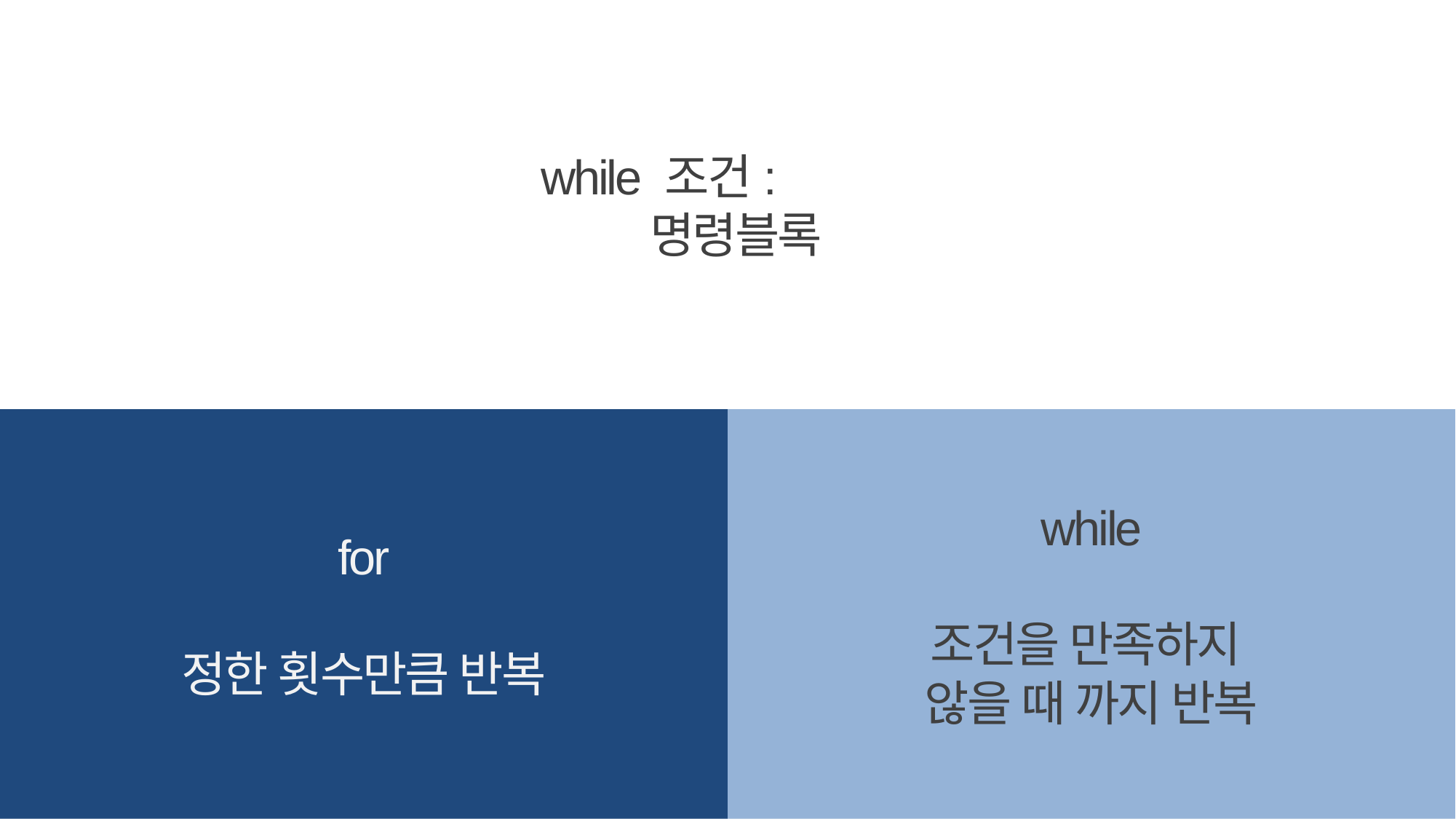

while 조건:
	명령블록

while

조건을 만족하지
않을 때 까지 반복
for

정한 횟수만큼 반복